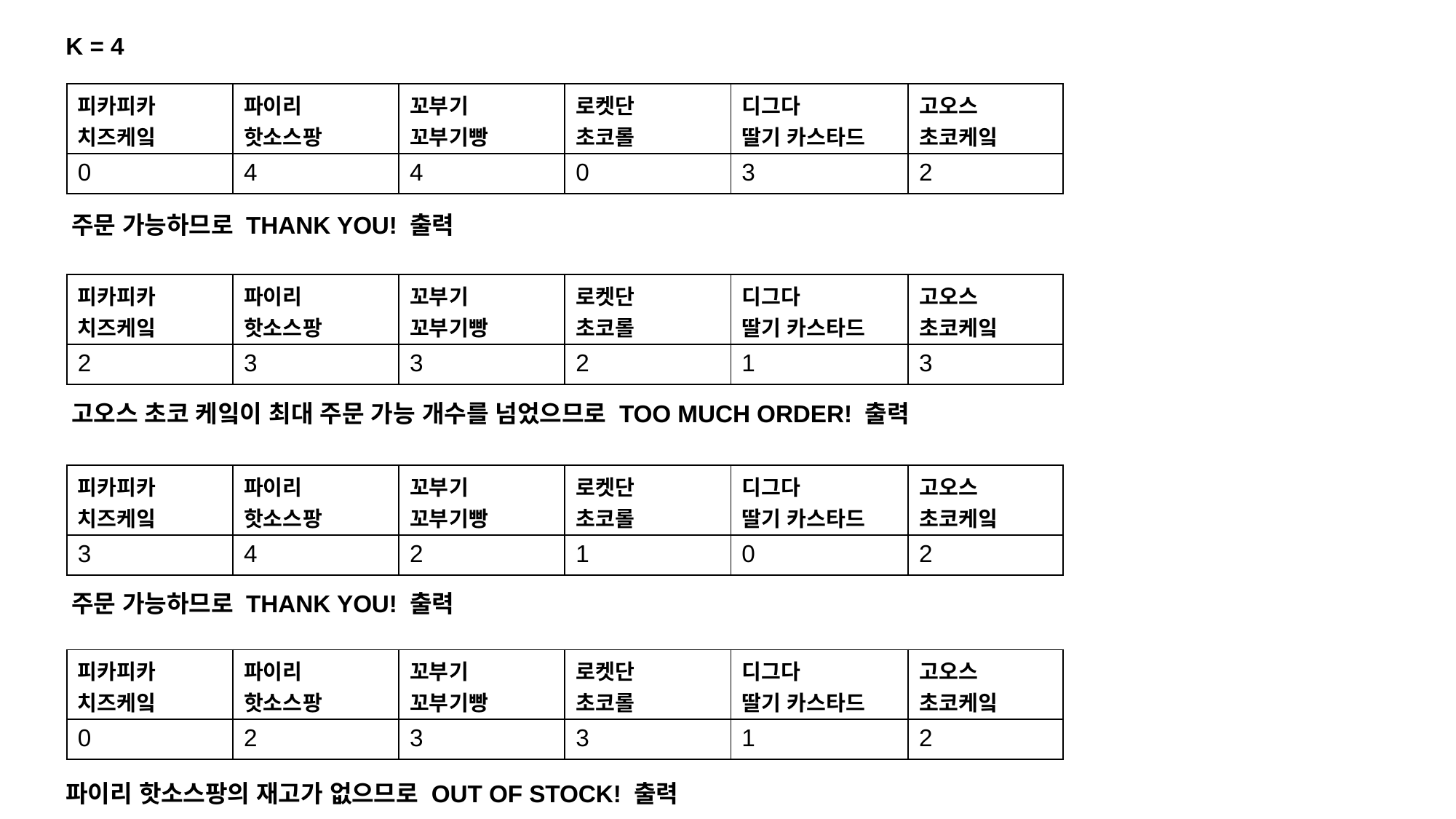

K = 4
| 피카피카 치즈케잌 | 파이리 핫소스팡 | 꼬부기 꼬부기빵 | 로켓단 초코롤 | 디그다 딸기 카스타드 | 고오스 초코케잌 |
| --- | --- | --- | --- | --- | --- |
| 0 | 4 | 4 | 0 | 3 | 2 |
주문 가능하므로 THANK YOU! 출력
| 피카피카 치즈케잌 | 파이리 핫소스팡 | 꼬부기 꼬부기빵 | 로켓단 초코롤 | 디그다 딸기 카스타드 | 고오스 초코케잌 |
| --- | --- | --- | --- | --- | --- |
| 2 | 3 | 3 | 2 | 1 | 3 |
고오스 초코 케잌이 최대 주문 가능 개수를 넘었으므로 TOO MUCH ORDER! 출력
| 피카피카 치즈케잌 | 파이리 핫소스팡 | 꼬부기 꼬부기빵 | 로켓단 초코롤 | 디그다 딸기 카스타드 | 고오스 초코케잌 |
| --- | --- | --- | --- | --- | --- |
| 3 | 4 | 2 | 1 | 0 | 2 |
주문 가능하므로 THANK YOU! 출력
| 피카피카 치즈케잌 | 파이리 핫소스팡 | 꼬부기 꼬부기빵 | 로켓단 초코롤 | 디그다 딸기 카스타드 | 고오스 초코케잌 |
| --- | --- | --- | --- | --- | --- |
| 0 | 2 | 3 | 3 | 1 | 2 |
파이리 핫소스팡의 재고가 없으므로 OUT OF STOCK! 출력